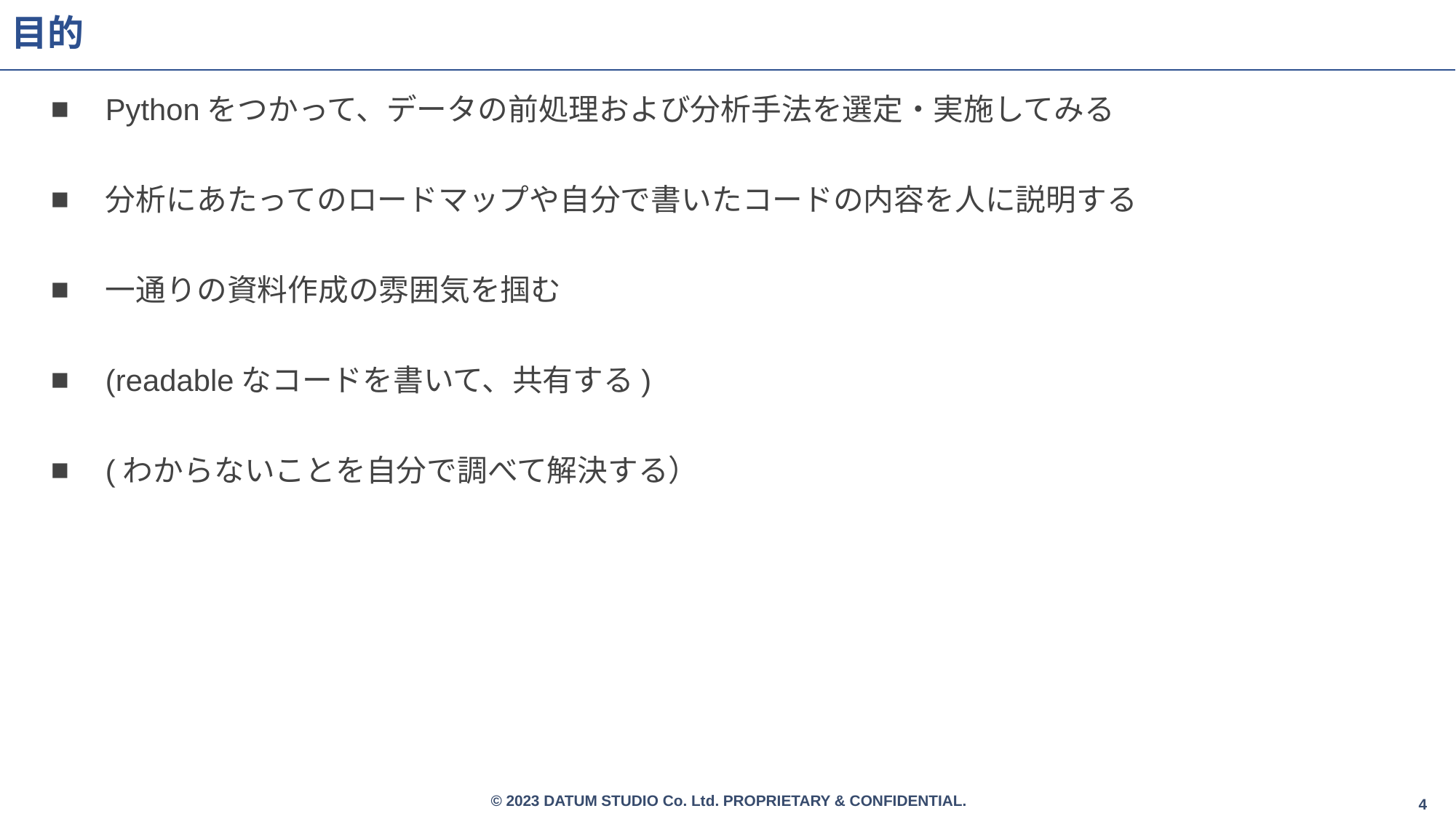

# 目的
Pythonをつかって、データの前処理および分析手法を選定・実施してみる

分析にあたってのロードマップや自分で書いたコードの内容を人に説明する

一通りの資料作成の雰囲気を掴む

(readableなコードを書いて、共有する)

(わからないことを自分で調べて解決する）